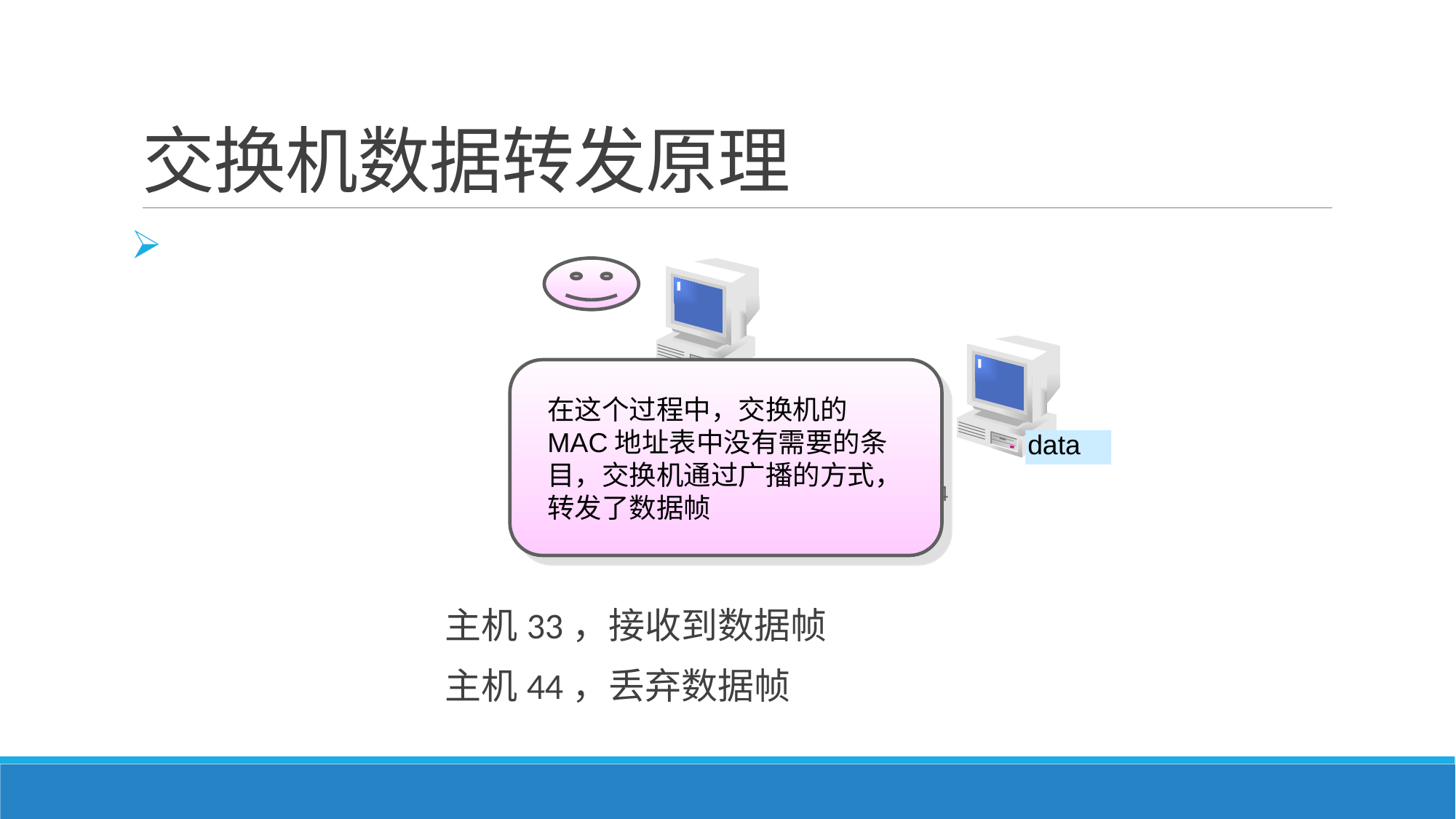

# 交换机数据转发原理

data

在这个过程中，交换机的MAC地址表中没有需要的条目，交换机通过广播的方式，转发了数据帧
33
data

44
主机33，接收到数据帧
主机44，丢弃数据帧